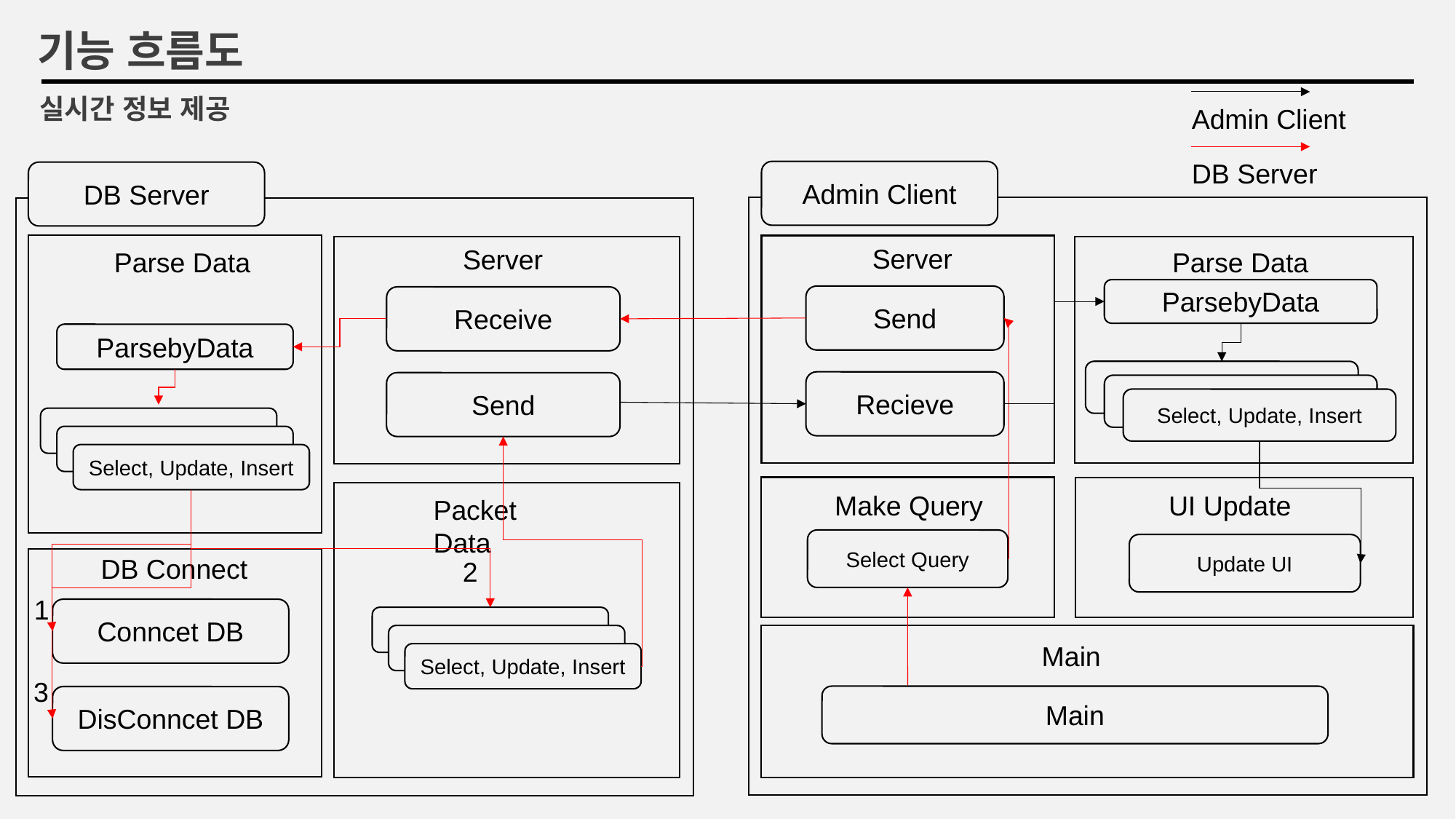

기능 흐름도
실시간 정보 제공
Admin Client
DB Server
Admin Client
DB Server

Parse Data
ParsebyData

Select, Update, Insert

Server
Send
Recieve

Parse Data
ParsebyData

Select, Update, Insert
Server
Receive
Send

Make Query
Select Query

UI Update
Update UI

Packet Data

Select, Update, Insert
DB Connect

Conncet DB
DisConncet DB
2
1

Main
3
Main